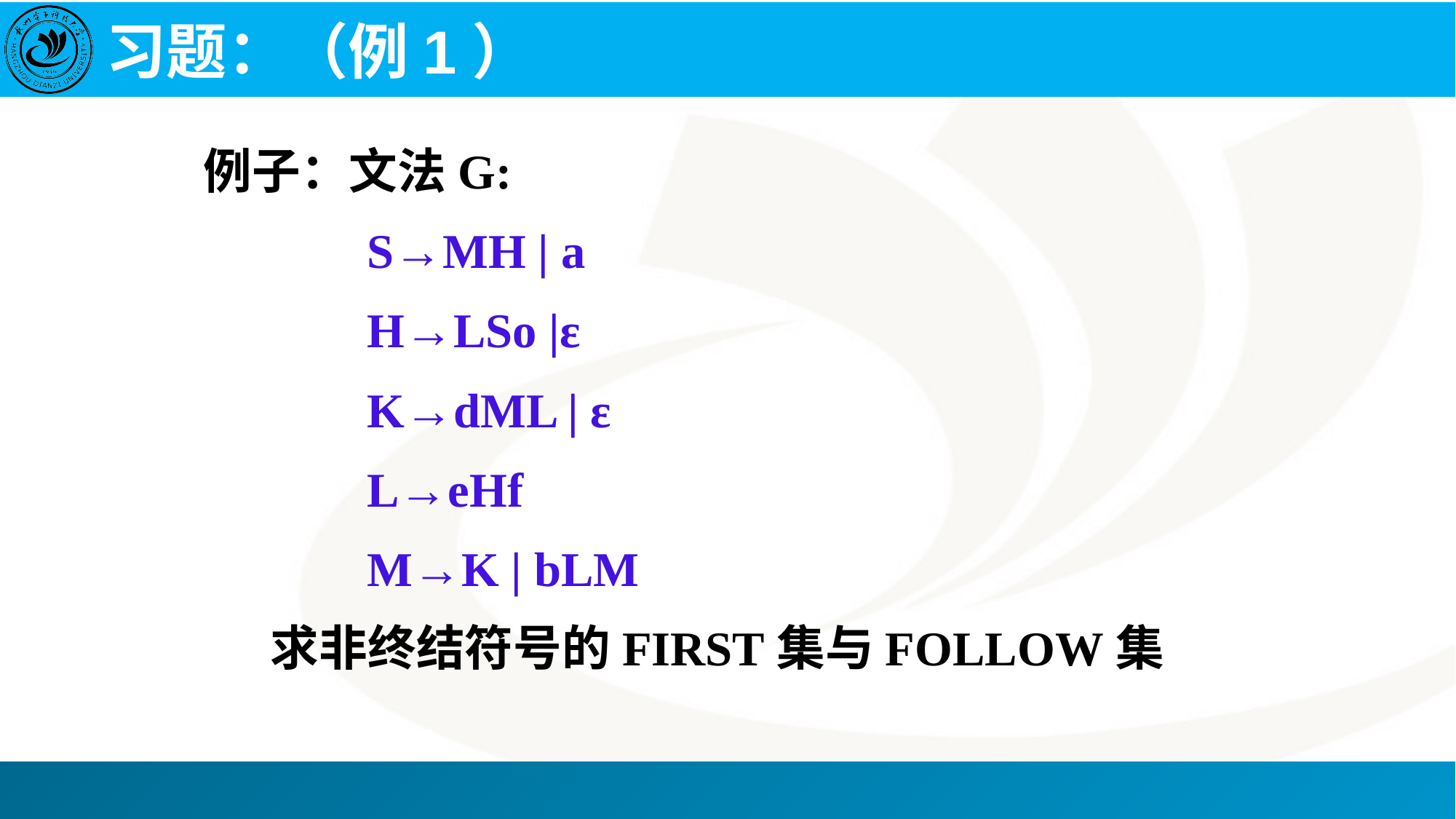

# 习题：（例1）
例子：文法G:
S→MH | a
H→LSo |ε
K→dML | ε
L→eHf
M→K | bLM
     求非终结符号的FIRST集与FOLLOW集
84